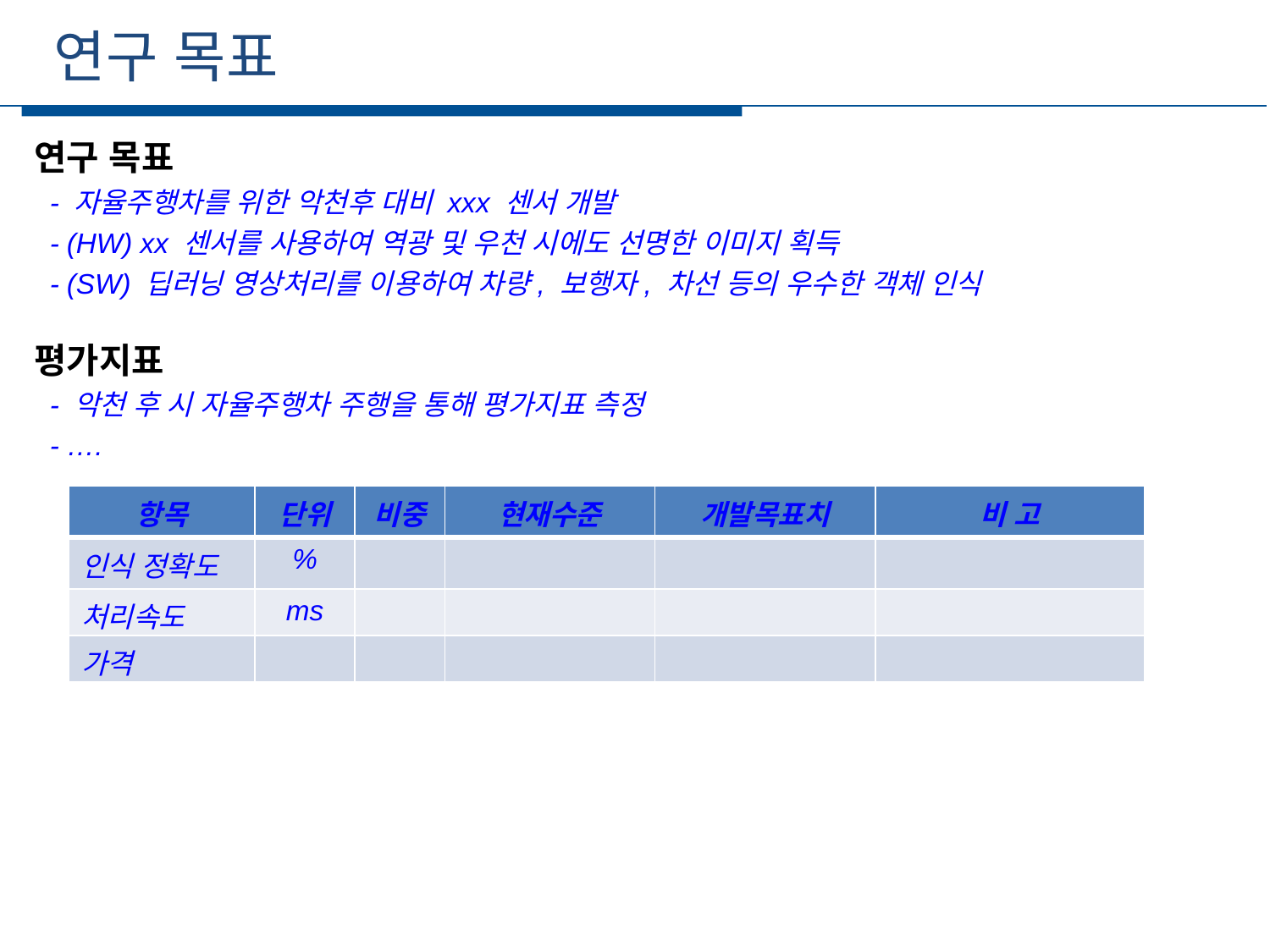

연구 목표
세부일정

연구 목표
  - 자율주행차를 위한 악천후 대비 xxx 센서 개발
  - (HW) xx 센서를 사용하여 역광 및 우천 시에도 선명한 이미지 획득
  - (SW) 딥러닝 영상처리를 이용하여 차량, 보행자, 차선 등의 우수한 객체 인식

평가지표
  - 악천 후 시 자율주행차 주행을 통해 평가지표 측정
  - ….
| 항목 | 단위 | 비중 | 현재수준 | 개발목표치 | 비 고 |
| --- | --- | --- | --- | --- | --- |
| 인식 정확도 | % |  |  |  |  |
| 처리속도 | ms |  |  |  |  |
| 가격 |  |  |  |  |  |